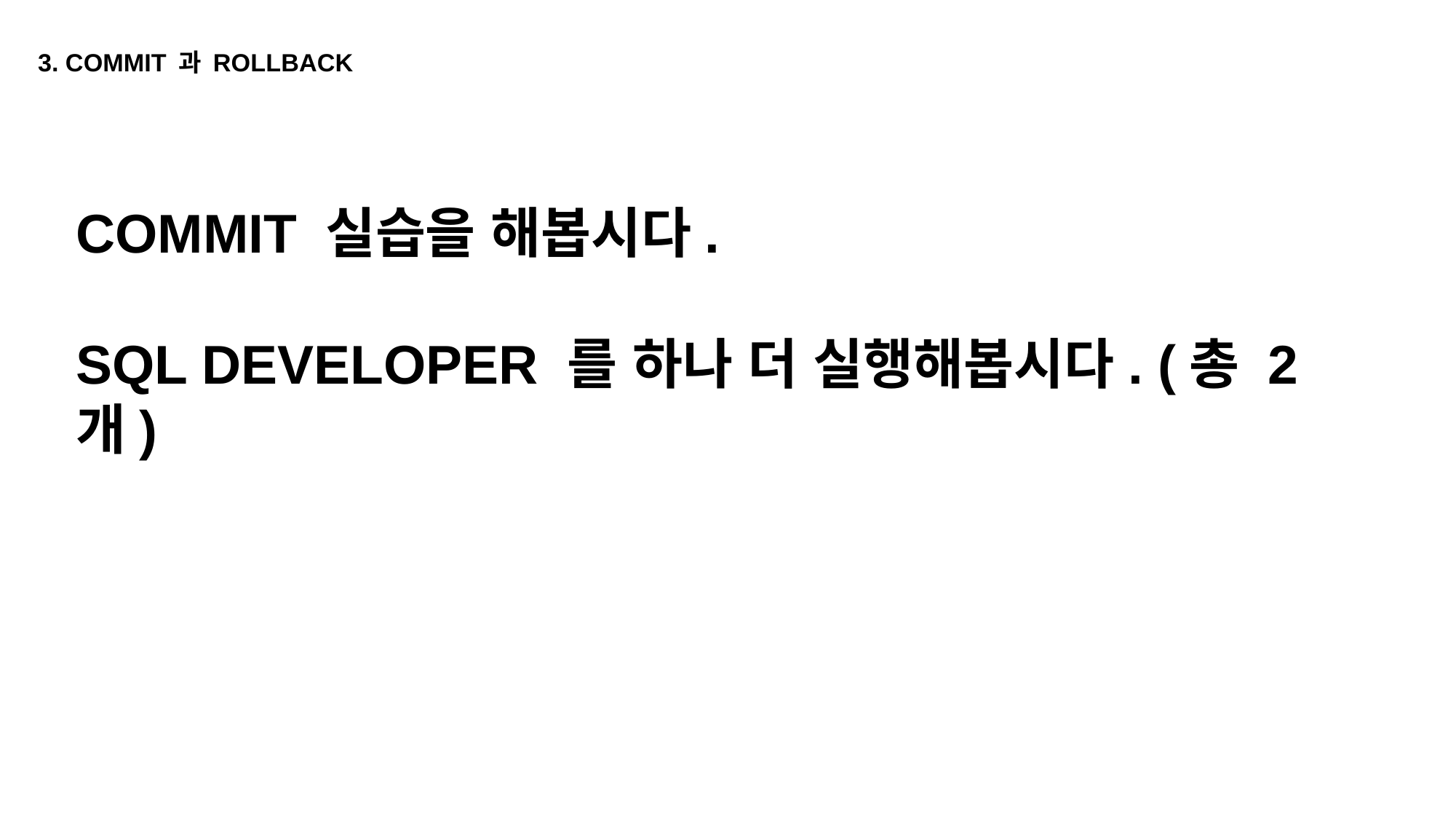

# 3. COMMIT 과 ROLLBACK
COMMIT 실습을 해봅시다.

SQL DEVELOPER 를 하나 더 실행해봅시다. (총 2개)